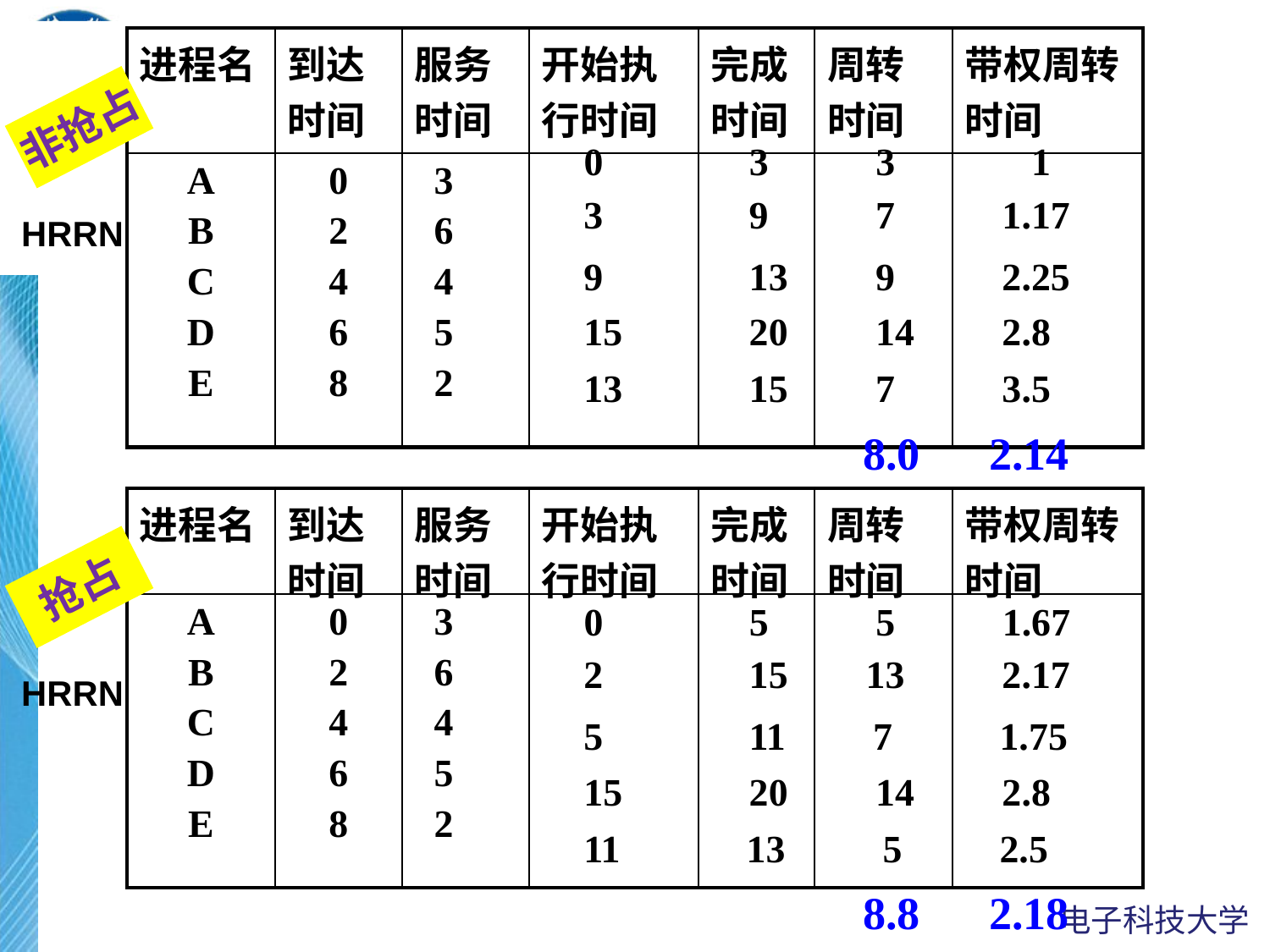

| 进程名 | 到达时间 | 服务时间 | 开始执行时间 | 完成时间 | 周转时间 | 带权周转时间 |
| --- | --- | --- | --- | --- | --- | --- |
| A B C D E | 0 2 4 6 8 | 3 6 4 5 2 |  |  |  |  |
非抢占
0               3           3              1
3               9           7           1.17
HRRN
9               13         9           2.25
15             20         14         2.8
13             15         7           3.5
8.0
2.14
| 进程名 | 到达时间 | 服务时间 | 开始执行时间 | 完成时间 | 周转时间 | 带权周转时间 |
| --- | --- | --- | --- | --- | --- | --- |
| A B C D E | 0 2 4 6 8 | 3 6 4 5 2 |  |  |  |  |
抢占
0               5           5           1.67
2               15        13          2.17
HRRN
5               11         7           1.75
15             20         14         2.8
11             13          5          2.5
8.8
2.18